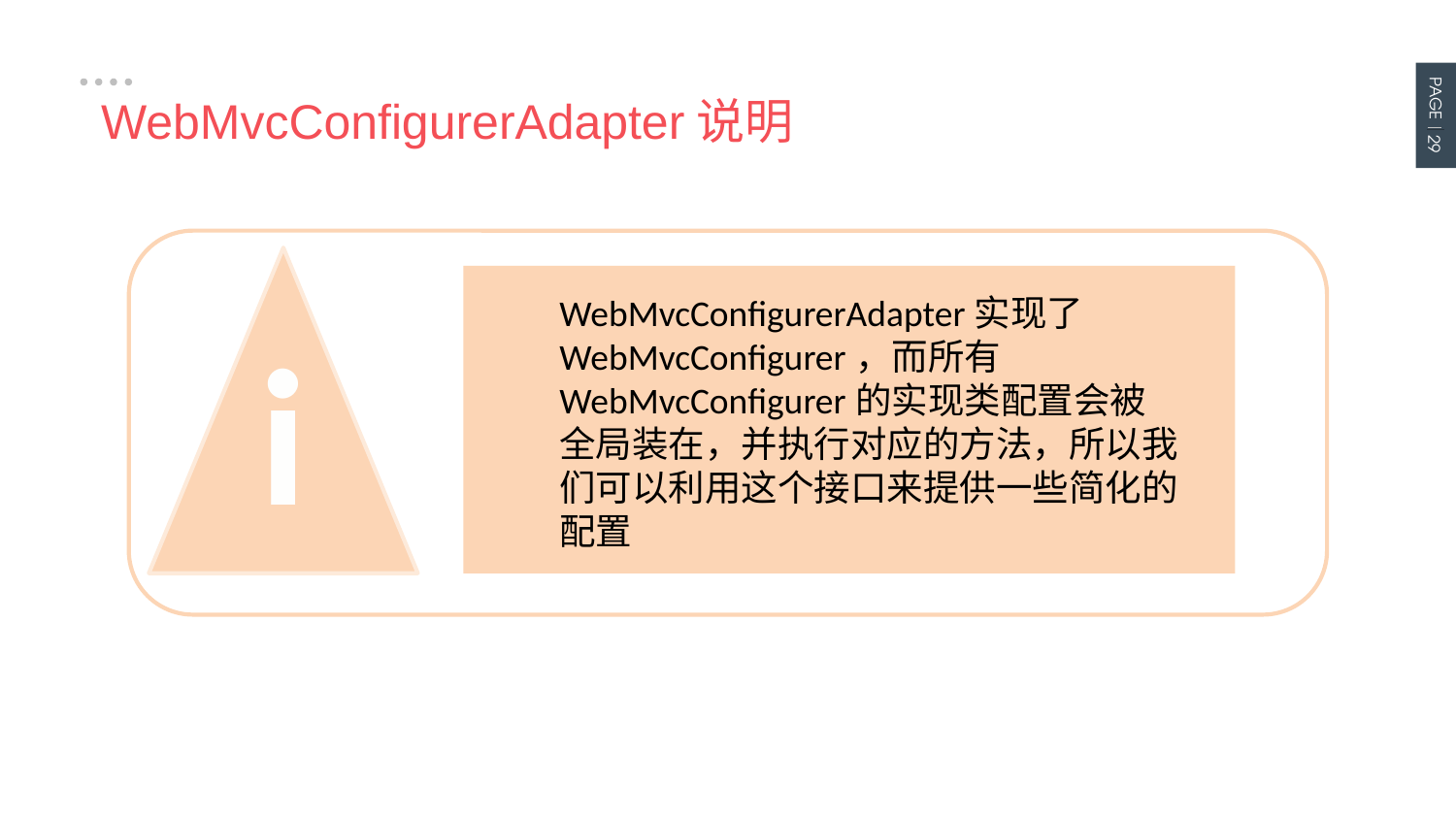

WebMvcConfigurerAdapter说明

WebMvcConfigurerAdapter实现了WebMvcConfigurer，而所有WebMvcConfigurer的实现类配置会被全局装在，并执行对应的方法，所以我们可以利用这个接口来提供一些简化的配置
i